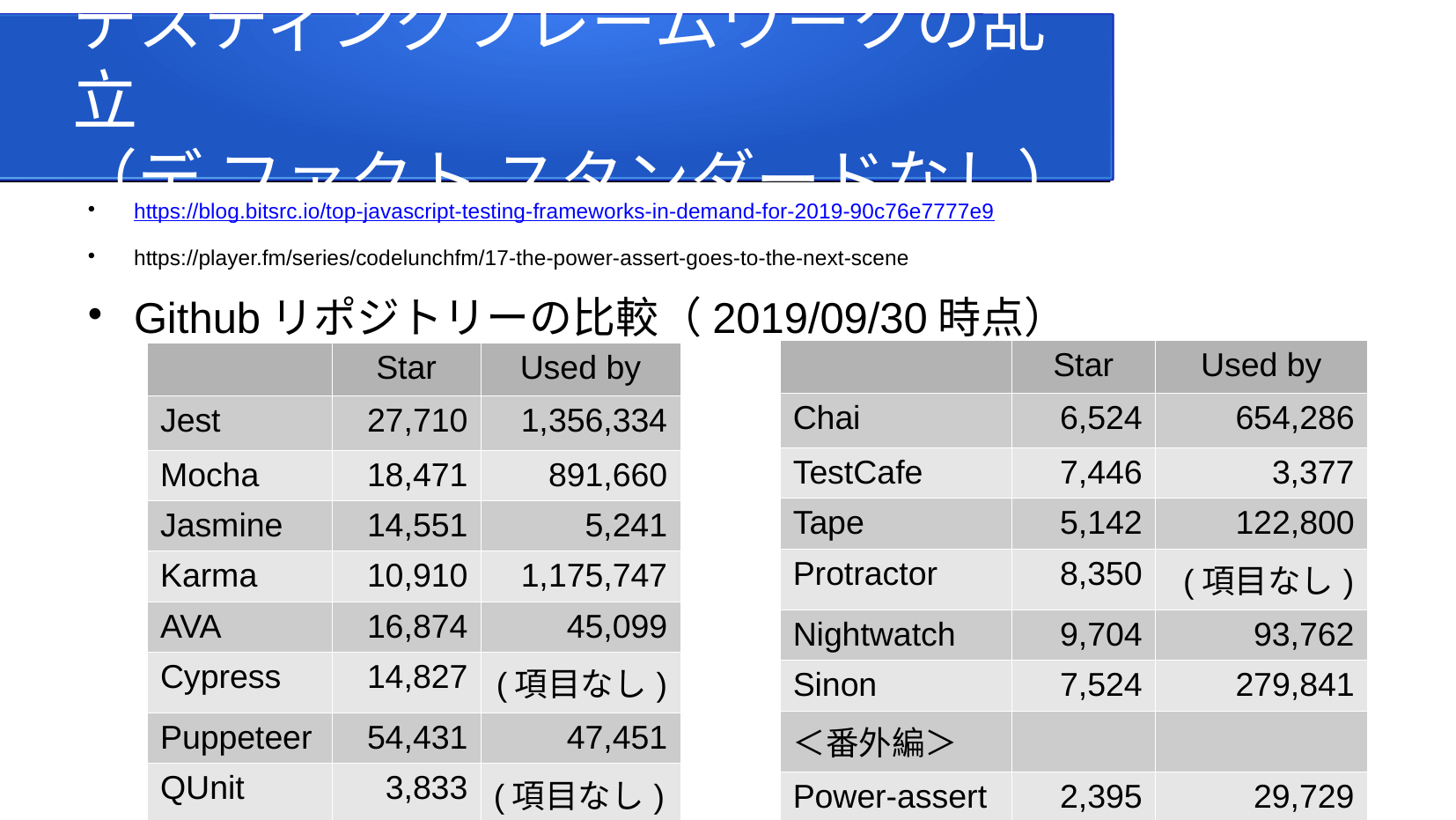

テスティングフレームワークの乱立
（デ ファクト スタンダードなし）
https://blog.bitsrc.io/top-javascript-testing-frameworks-in-demand-for-2019-90c76e7777e9
https://player.fm/series/codelunchfm/17-the-power-assert-goes-to-the-next-scene
Githubリポジトリーの比較（2019/09/30時点）
|  | Star | Used by |
| --- | --- | --- |
| Chai | 6,524 | 654,286 |
| TestCafe | 7,446 | 3,377 |
| Tape | 5,142 | 122,800 |
| Protractor | 8,350 | (項目なし) |
| Nightwatch | 9,704 | 93,762 |
| Sinon | 7,524 | 279,841 |
| ＜番外編＞ |  |  |
| Power-assert | 2,395 | 29,729 |
|  | Star | Used by |
| --- | --- | --- |
| Jest | 27,710 | 1,356,334 |
| Mocha | 18,471 | 891,660 |
| Jasmine | 14,551 | 5,241 |
| Karma | 10,910 | 1,175,747 |
| AVA | 16,874 | 45,099 |
| Cypress | 14,827 | (項目なし) |
| Puppeteer | 54,431 | 47,451 |
| QUnit | 3,833 | (項目なし) |